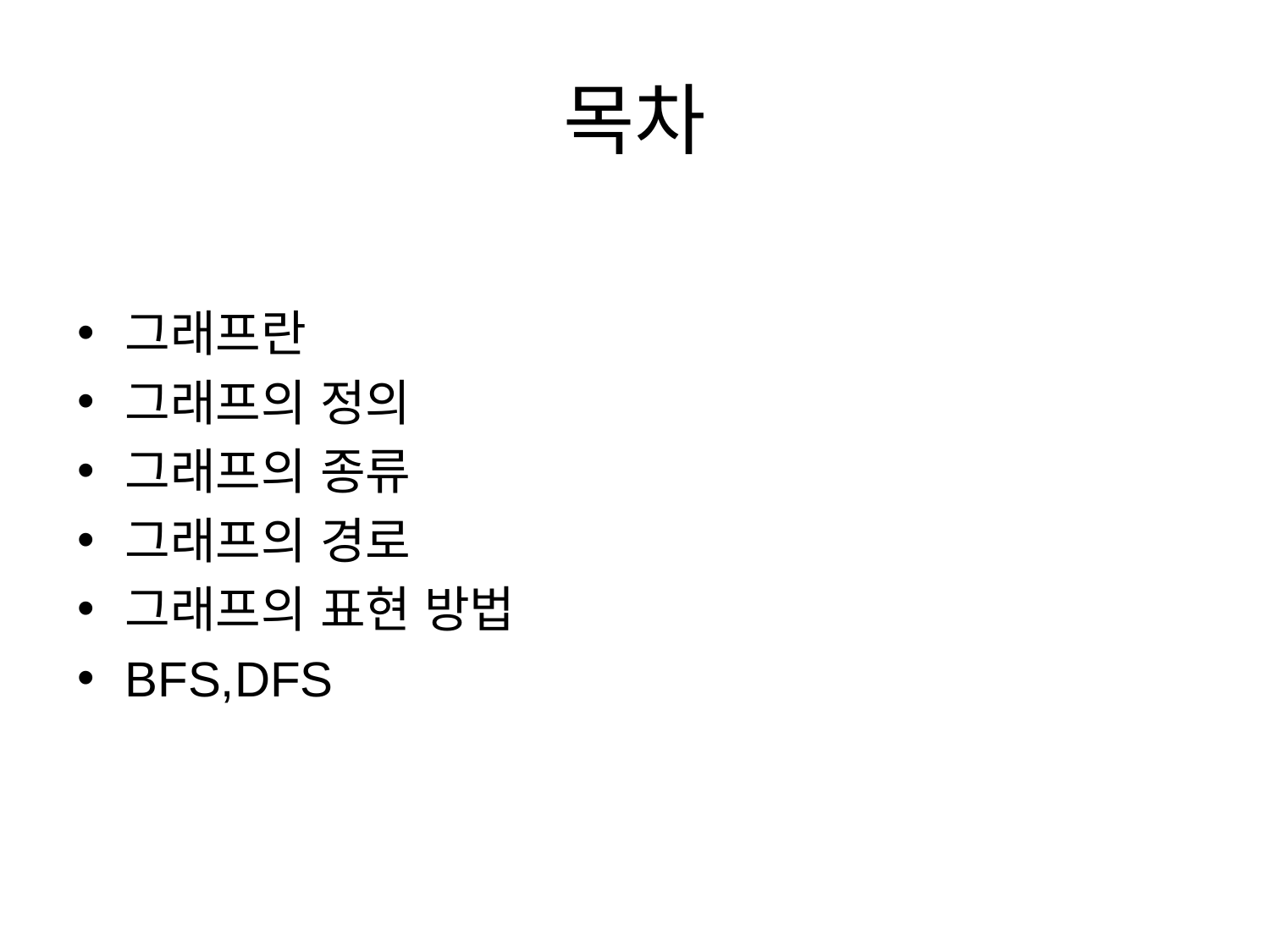

# 목차
그래프란
그래프의 정의
그래프의 종류
그래프의 경로
그래프의 표현 방법
BFS,DFS